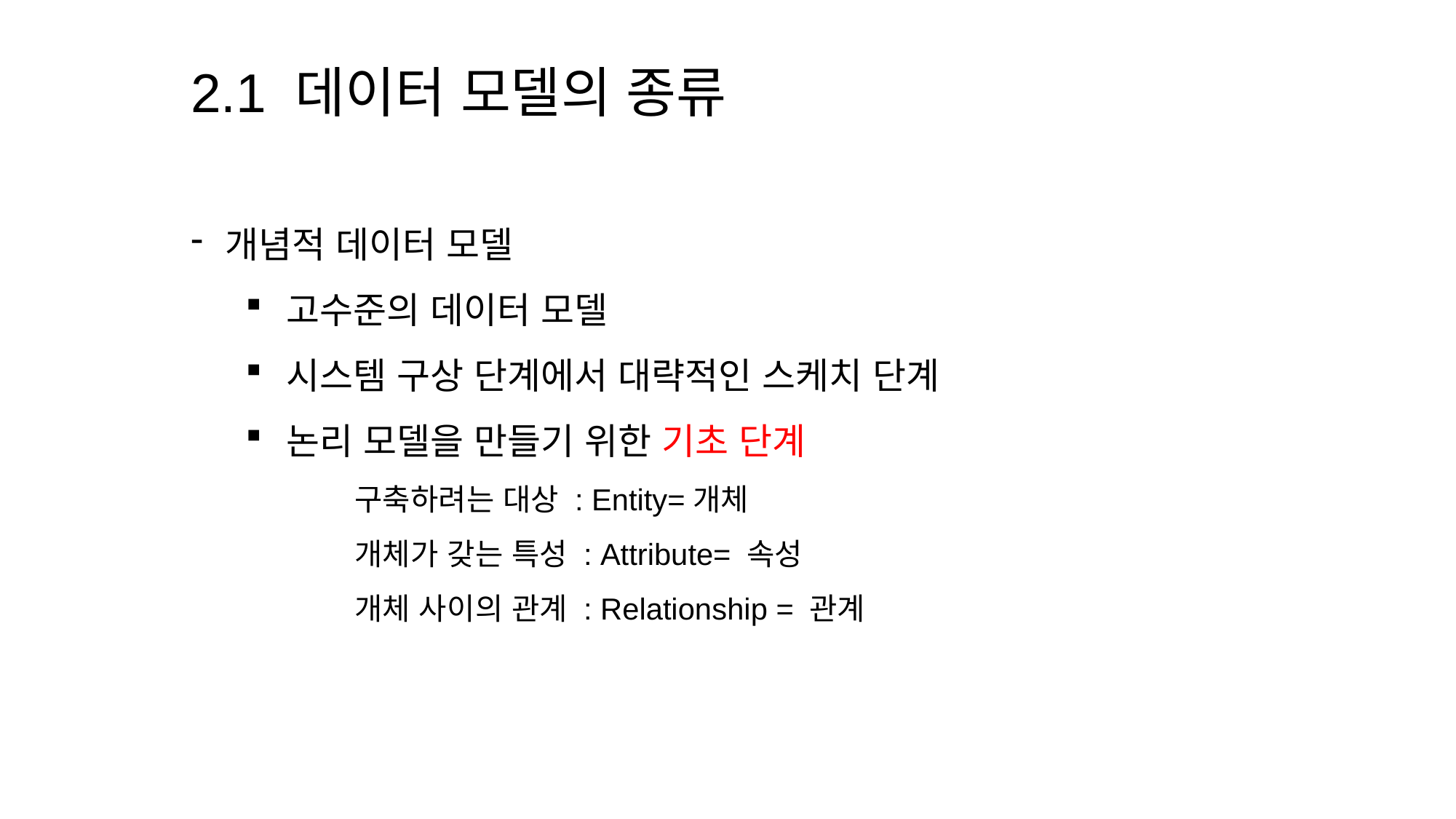

2.1 데이터 모델의 종류
개념적 데이터 모델
고수준의 데이터 모델
시스템 구상 단계에서 대략적인 스케치 단계
논리 모델을 만들기 위한 기초 단계
	구축하려는 대상 : Entity=개체
	개체가 갖는 특성 : Attribute= 속성
	개체 사이의 관계 : Relationship = 관계